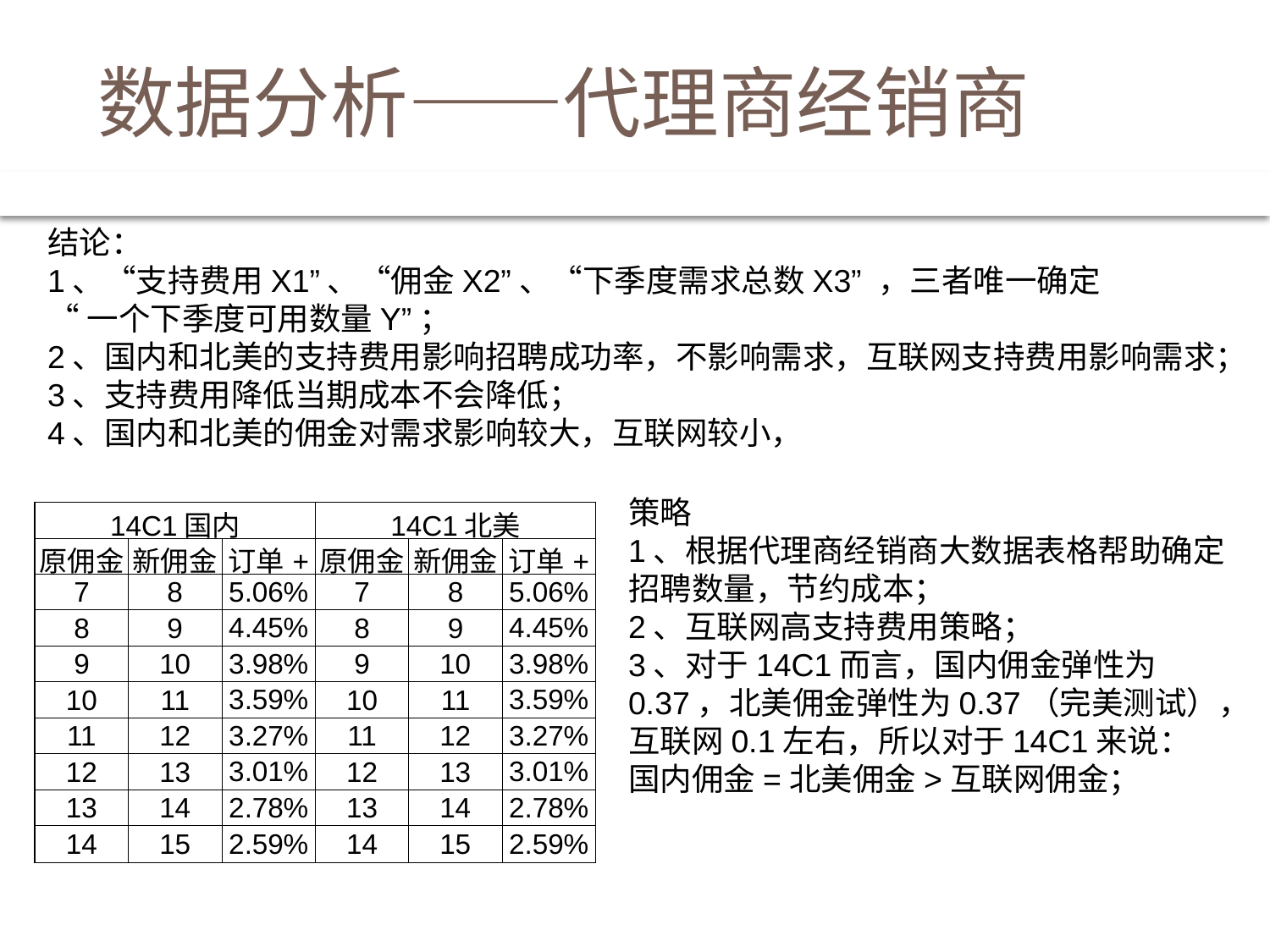

# 数据分析——代理商经销商
结论：
1、“支持费用X1”、“佣金X2”、“下季度需求总数X3” ，三者唯一确定
“一个下季度可用数量Y”；
2、国内和北美的支持费用影响招聘成功率，不影响需求，互联网支持费用影响需求；
3、支持费用降低当期成本不会降低；
4、国内和北美的佣金对需求影响较大，互联网较小，
策略
1、根据代理商经销商大数据表格帮助确定招聘数量，节约成本；
2、互联网高支持费用策略；
3、对于14C1而言，国内佣金弹性为0.37，北美佣金弹性为0.37（完美测试），互联网0.1左右，所以对于14C1来说：
国内佣金=北美佣金>互联网佣金；

| 14C1国内 |  |  | 14C1北美 |  |  |
| --- | --- | --- | --- | --- | --- |
| 原佣金 | 新佣金 | 订单+ | 原佣金 | 新佣金 | 订单+ |
| 7 | 8 | 5.06% | 7 | 8 | 5.06% |
| 8 | 9 | 4.45% | 8 | 9 | 4.45% |
| 9 | 10 | 3.98% | 9 | 10 | 3.98% |
| 10 | 11 | 3.59% | 10 | 11 | 3.59% |
| 11 | 12 | 3.27% | 11 | 12 | 3.27% |
| 12 | 13 | 3.01% | 12 | 13 | 3.01% |
| 13 | 14 | 2.78% | 13 | 14 | 2.78% |
| 14 | 15 | 2.59% | 14 | 15 | 2.59% |